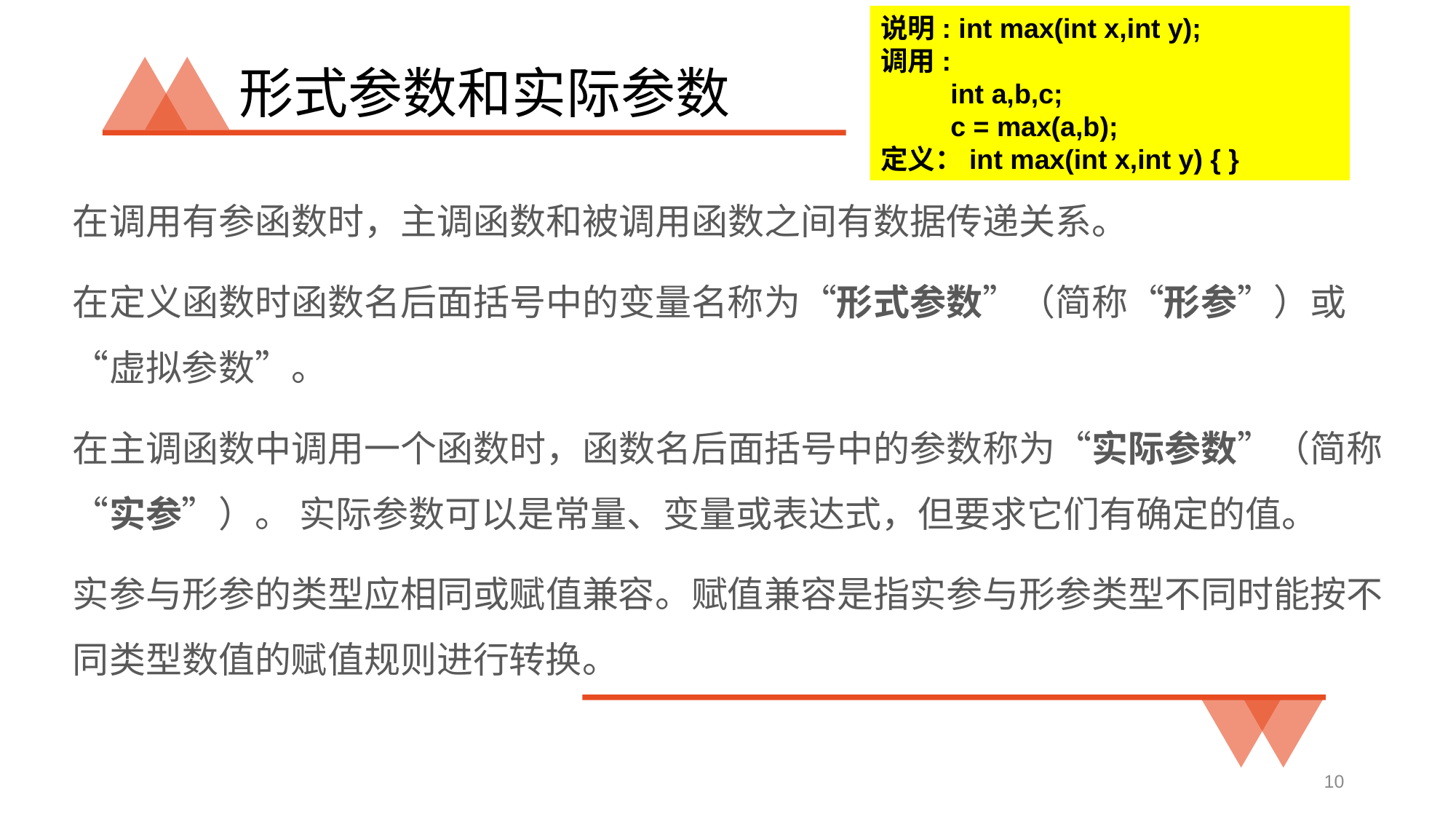

说明: int max(int x,int y);
调用:
  int a,b,c;
  c = max(a,b);
定义：int max(int x,int y) { }
# 形式参数和实际参数

在调用有参函数时，主调函数和被调用函数之间有数据传递关系。
在定义函数时函数名后面括号中的变量名称为“形式参数”（简称“形参”）或“虚拟参数”。
在主调函数中调用一个函数时，函数名后面括号中的参数称为“实际参数”（简称“实参”）。 实际参数可以是常量、变量或表达式，但要求它们有确定的值。
实参与形参的类型应相同或赋值兼容。赋值兼容是指实参与形参类型不同时能按不同类型数值的赋值规则进行转换。

10